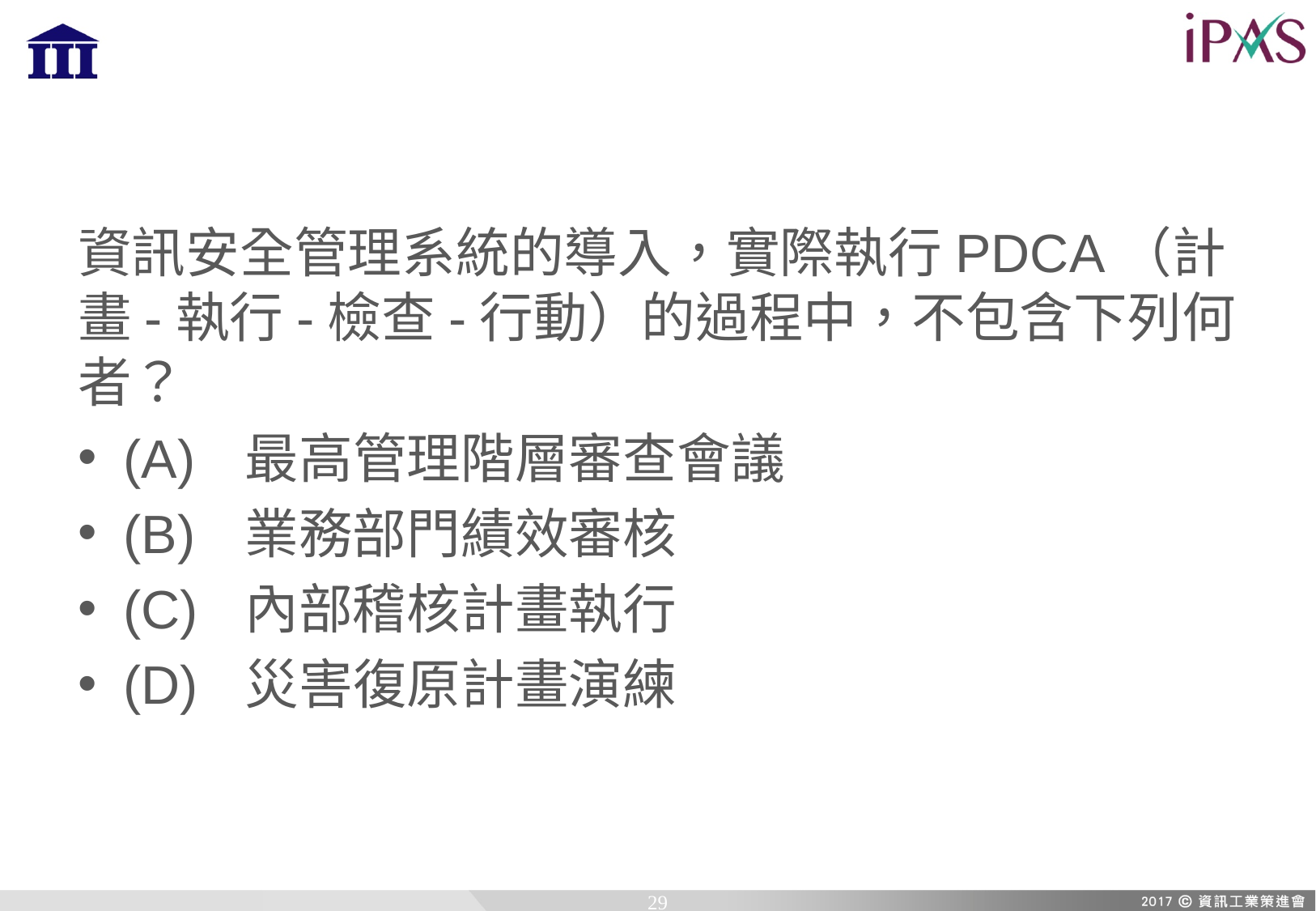

資訊安全管理系統的導入，實際執行PDCA（計畫-執行-檢查-行動）的過程中，不包含下列何者？
(A)	最高管理階層審查會議
(B)	業務部門績效審核
(C)	內部稽核計畫執行
(D)	災害復原計畫演練
29